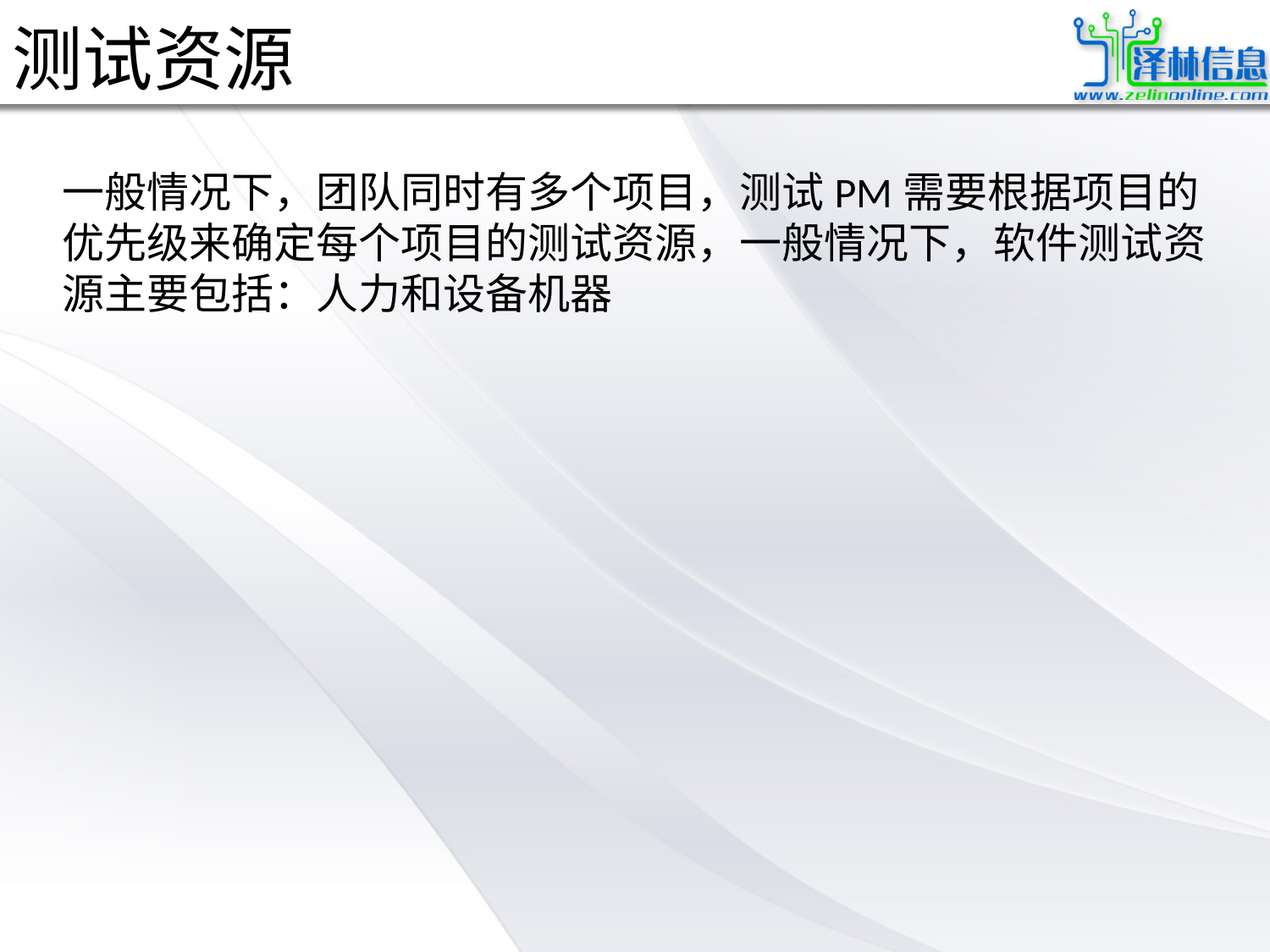

# 测试资源
一般情况下，团队同时有多个项目，测试PM需要根据项目的优先级来确定每个项目的测试资源，一般情况下，软件测试资源主要包括：人力和设备机器